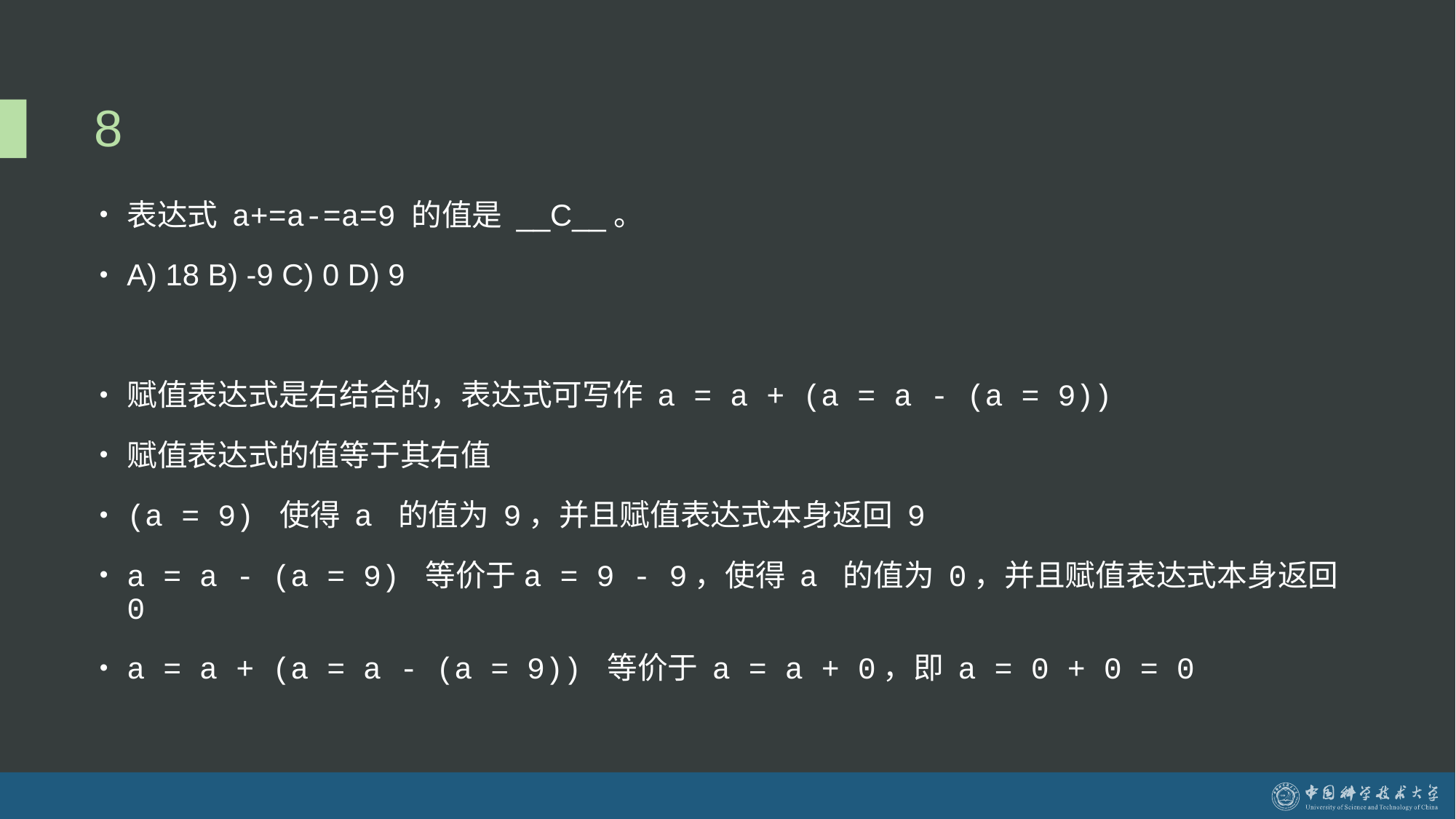

# 8
表达式 a+=a-=a=9 的值是 __C__。
A) 18 B) -9 C) 0 D) 9

赋值表达式是右结合的，表达式可写作 a = a + (a = a - (a = 9))
赋值表达式的值等于其右值
(a = 9) 使得 a 的值为 9，并且赋值表达式本身返回 9
a = a - (a = 9) 等价于a = 9 - 9，使得 a 的值为 0，并且赋值表达式本身返回 0
a = a + (a = a - (a = 9)) 等价于 a = a + 0，即 a = 0 + 0 = 0